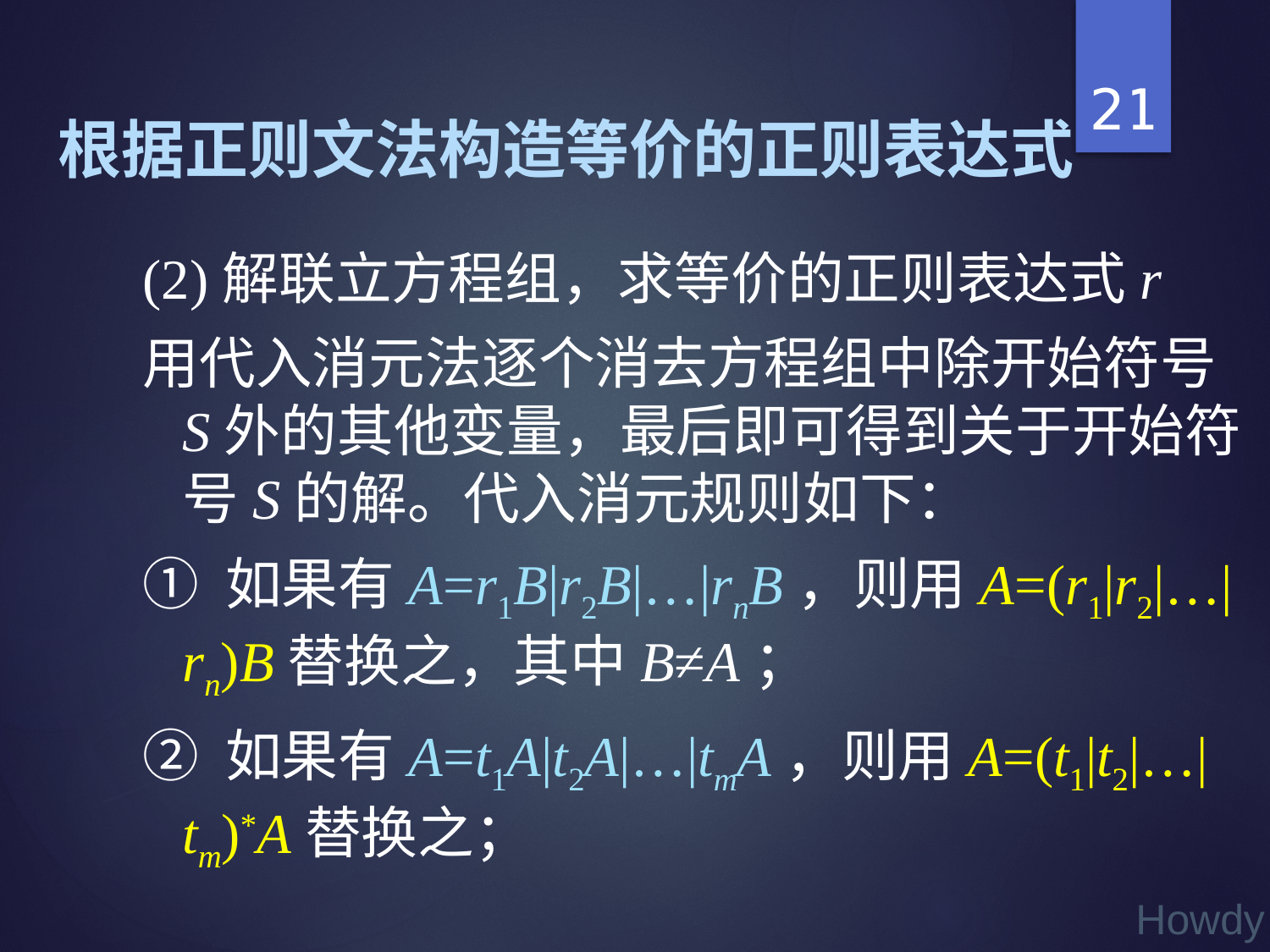

21
根据正则文法构造等价的正则表达式
(2)解联立方程组，求等价的正则表达式r
用代入消元法逐个消去方程组中除开始符号S外的其他变量，最后即可得到关于开始符号S的解。代入消元规则如下：
① 如果有A=r1B|r2B|…|rnB，则用A=(r1|r2|…|rn)B替换之，其中B≠A；
② 如果有A=t1A|t2A|…|tmA，则用A=(t1|t2|…|tm)*A替换之；